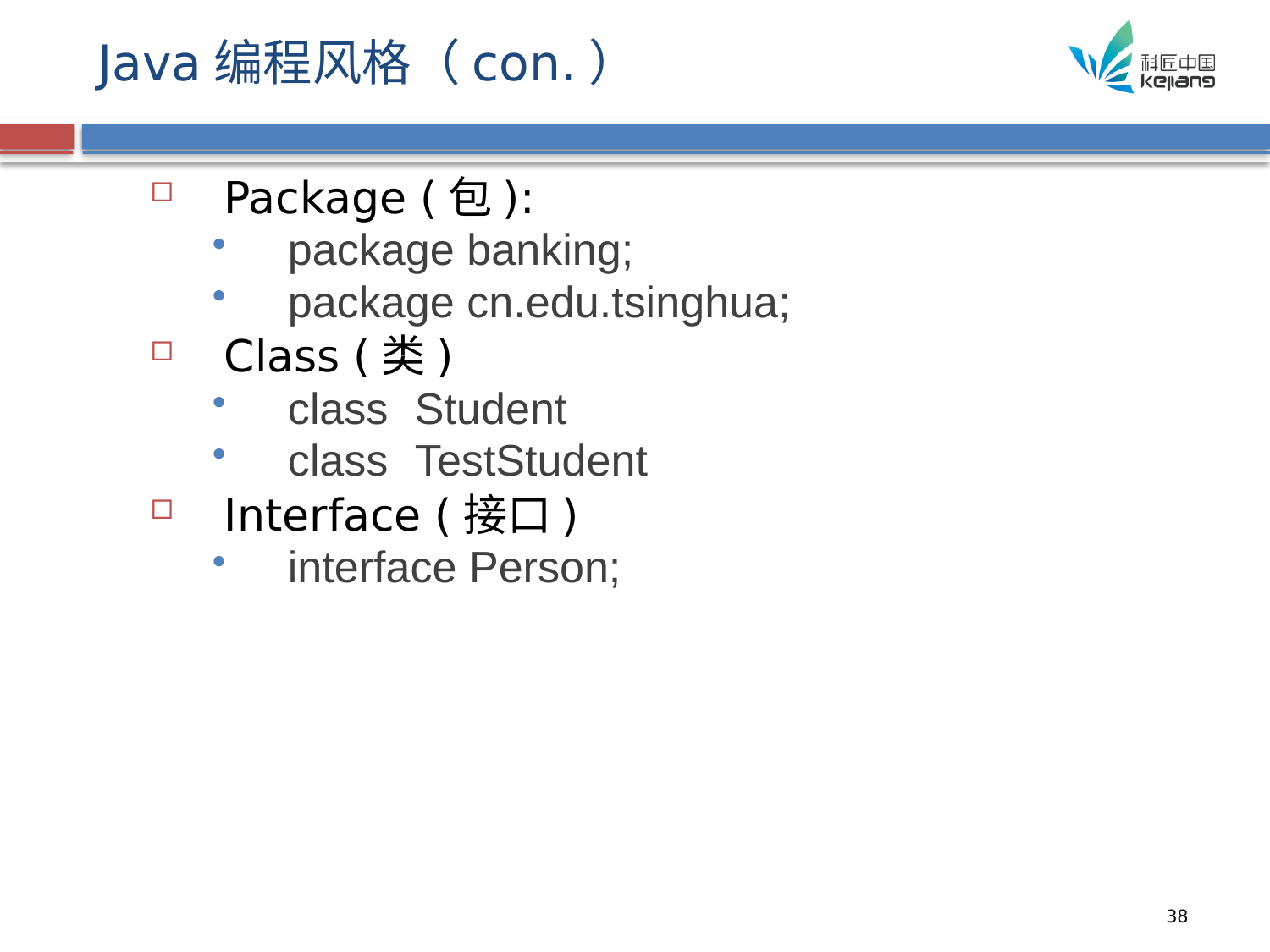

# Java编程风格（con.）
Package (包):
package banking;
package cn.edu.tsinghua;
Class (类)
class	Student
class	TestStudent
Interface (接口)
interface Person;
38